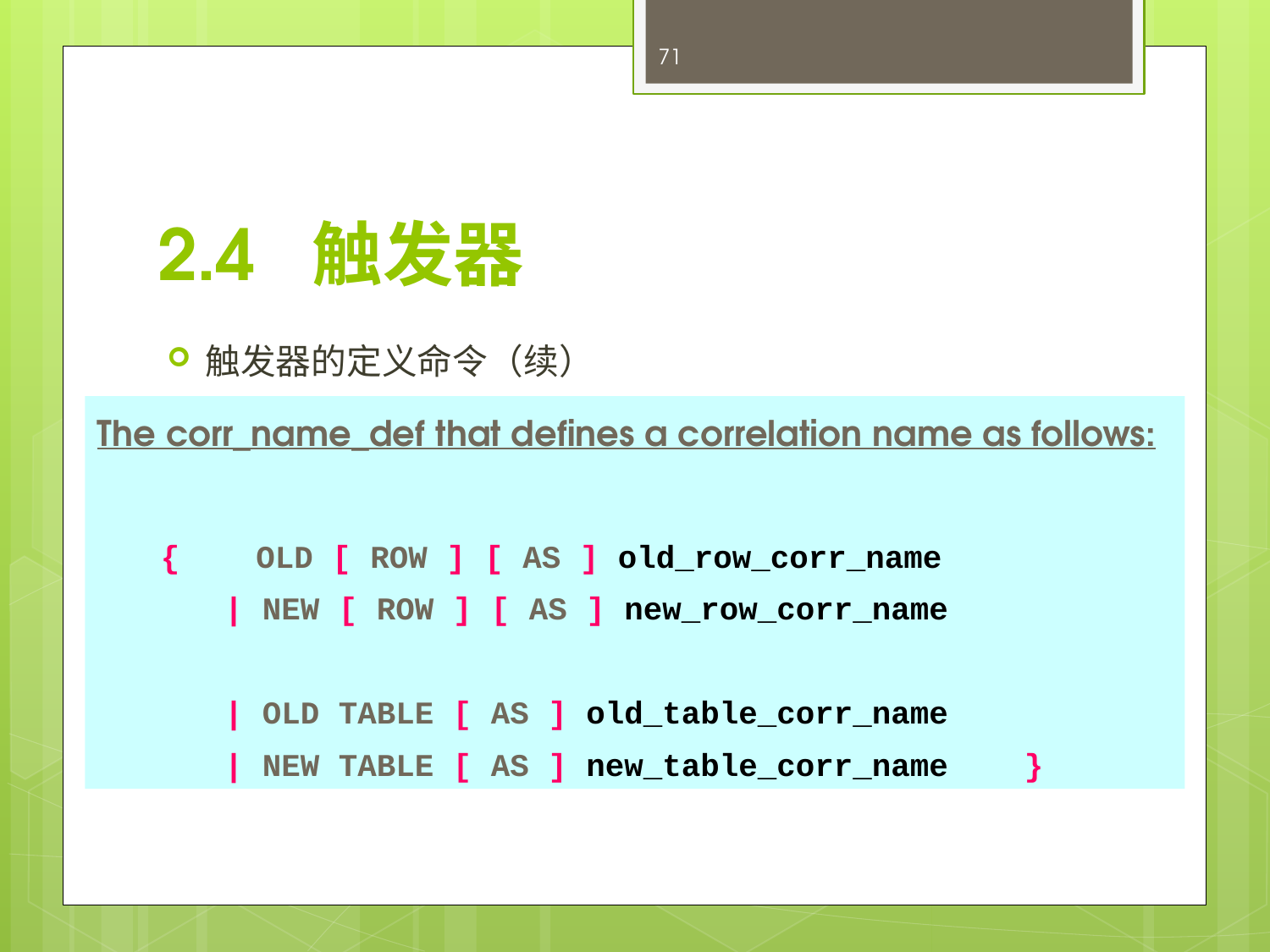

71
# 2.4  触发器
触发器的定义命令（续）
The corr_name_def that defines a correlation name as follows:

{    OLD [ ROW ] [ AS ] old_row_corr_name
| NEW [ ROW ] [ AS ] new_row_corr_name

| OLD TABLE [ AS ] old_table_corr_name
| NEW TABLE [ AS ] new_table_corr_name    }